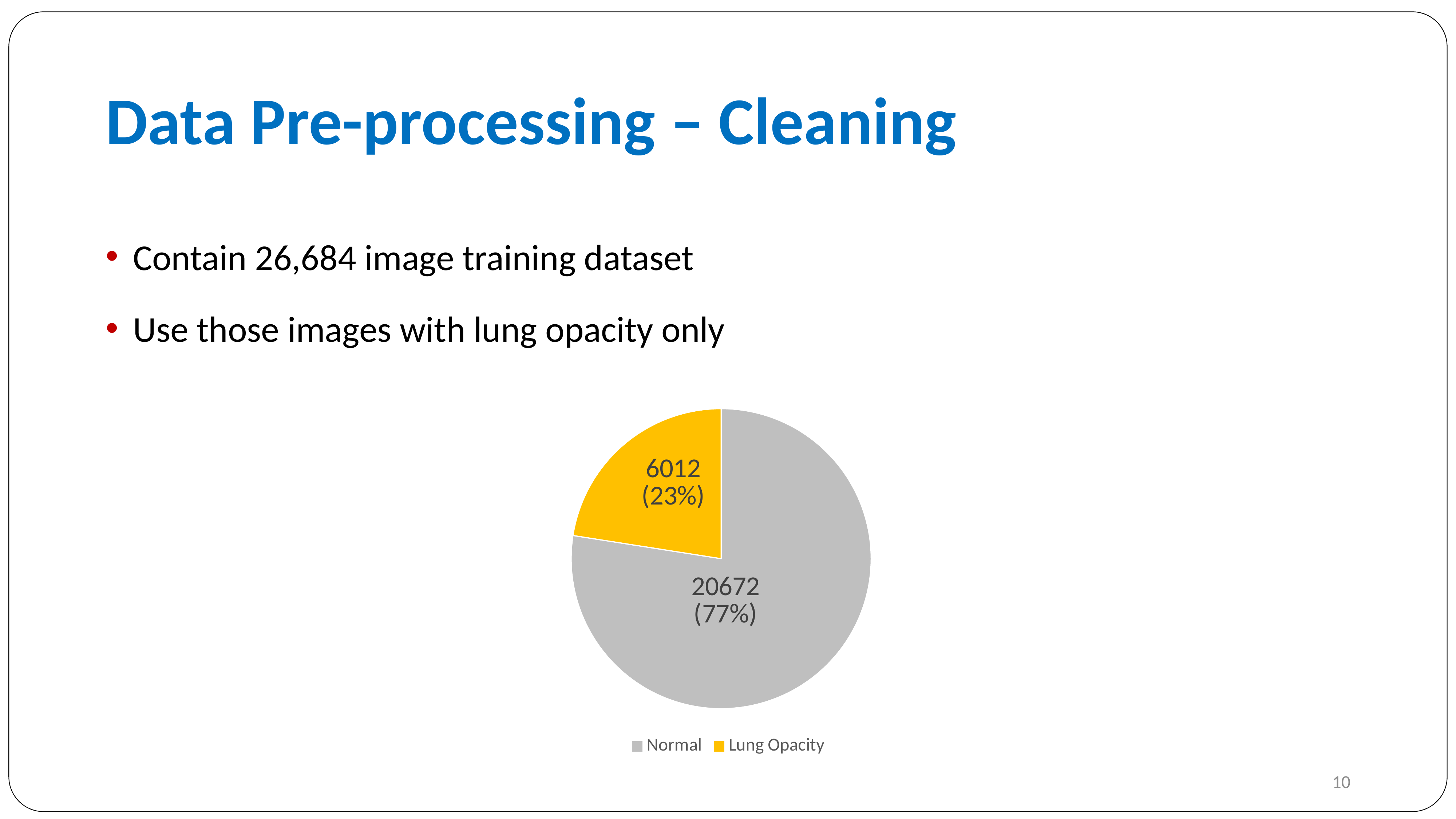

# Data Pre-processing – Cleaning
Contain 26,684 image training dataset
Use those images with lung opacity only

### Chart

| Category | 欄1 |
|---|---|
| Normal | 20672.0 |
| Lung Opacity | 6012.0 |
10